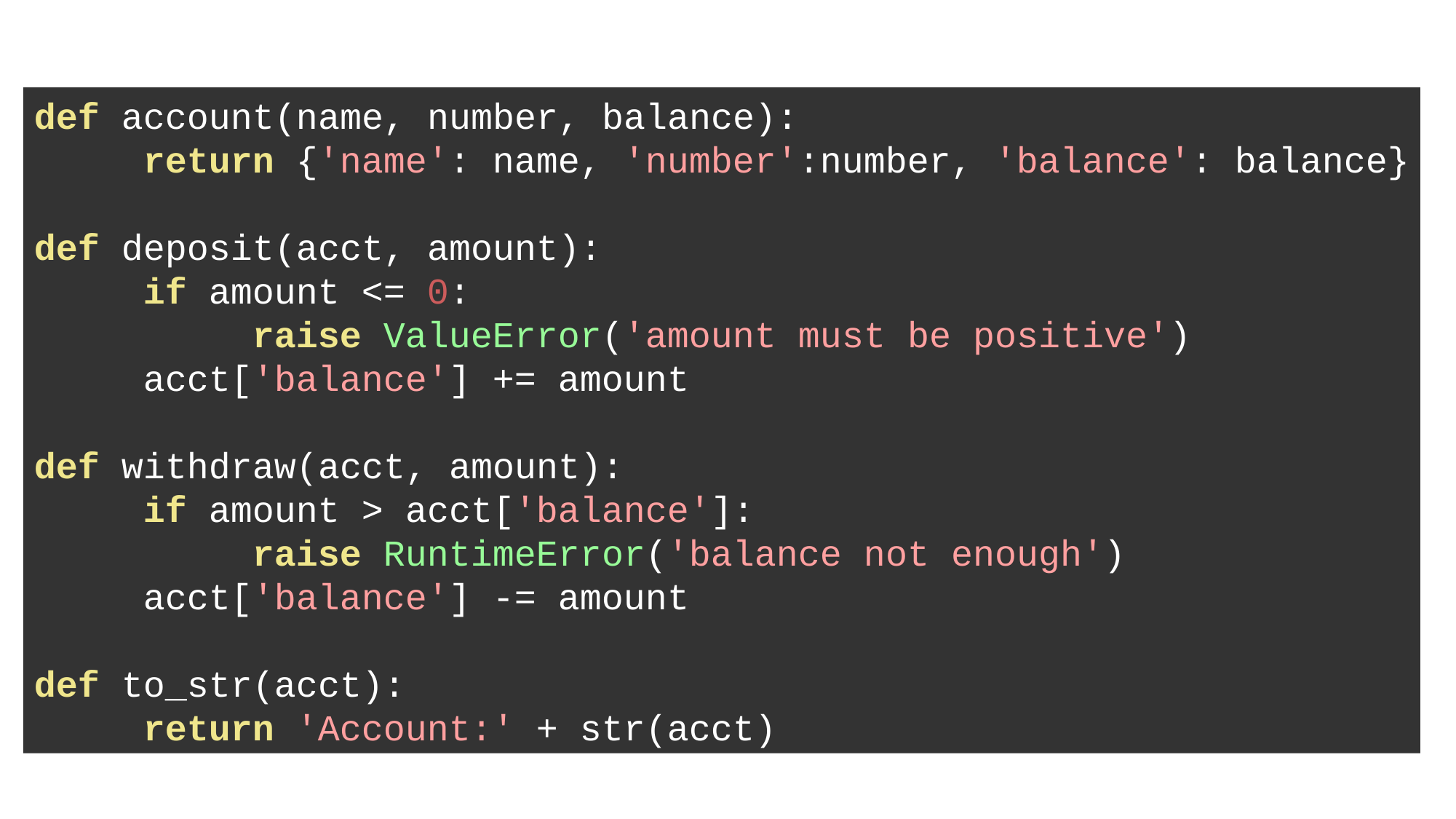

# 模組
def account(name, number, balance):
	return {'name': name, 'number':number, 'balance': balance}

def deposit(acct, amount):
	if amount <= 0:
		raise ValueError('amount must be positive')
	acct['balance'] += amount

def withdraw(acct, amount):
	if amount > acct['balance']:
		raise RuntimeError('balance not enough')
	acct['balance'] -= amount

def to_str(acct):
	return 'Account:' + str(acct)